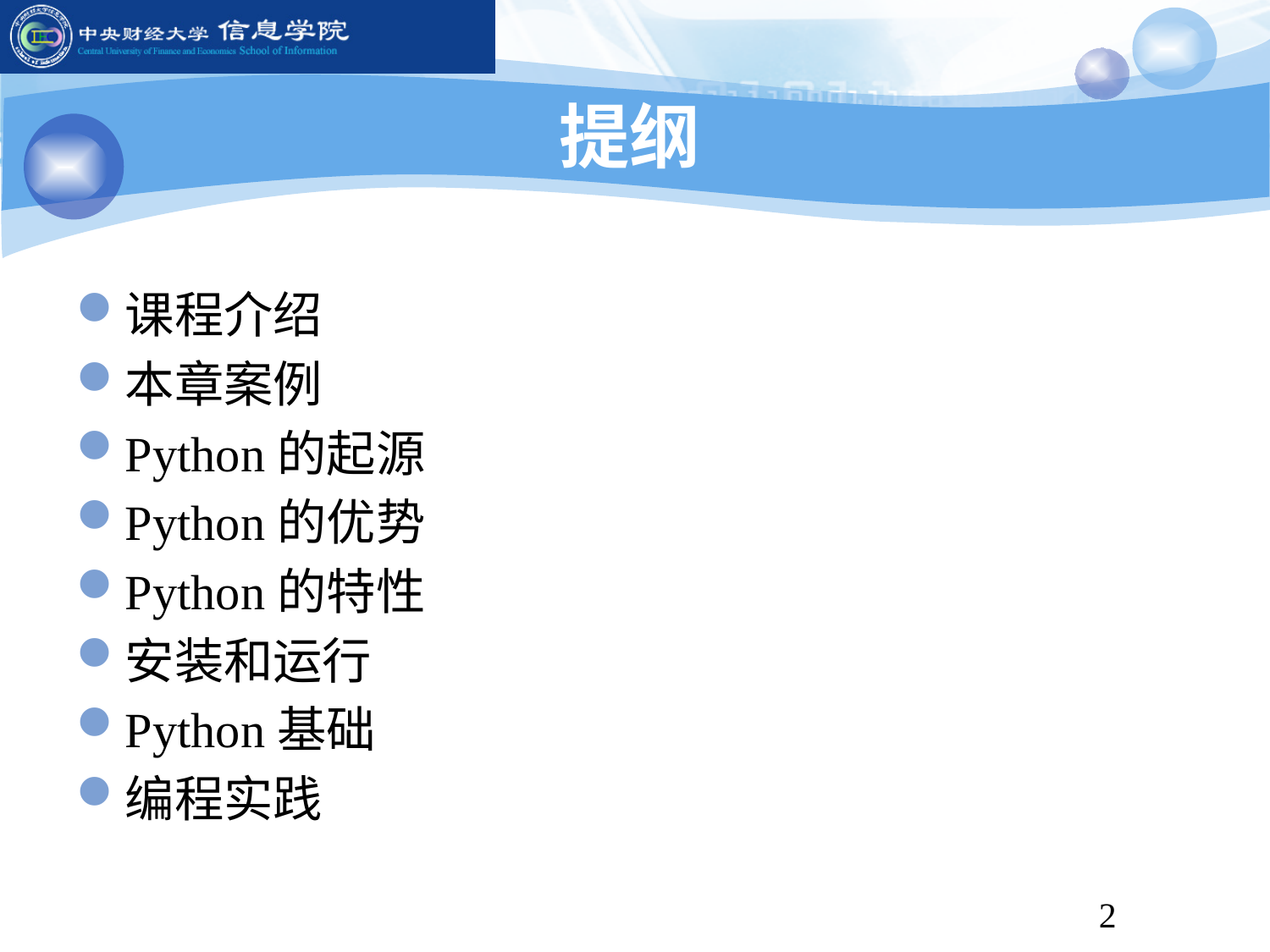

# 提纲
课程介绍
本章案例
Python的起源
Python的优势
Python的特性
安装和运行
Python基础
编程实践